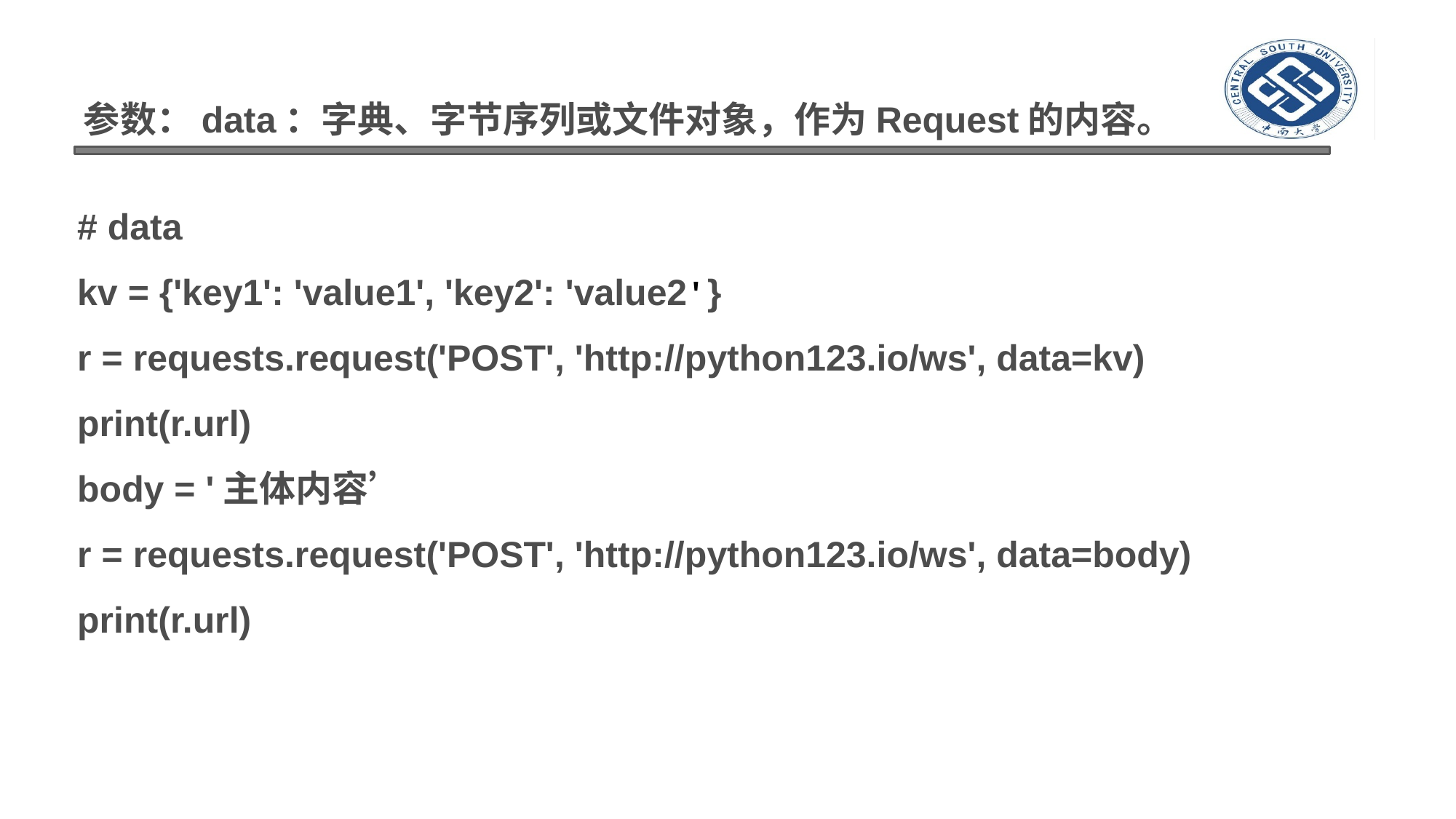

# 参数：data：字典、字节序列或文件对象，作为Request的内容。
# data
kv = {'key1': 'value1', 'key2': 'value2'}
r = requests.request('POST', 'http://python123.io/ws', data=kv)
print(r.url)
body = '主体内容’
r = requests.request('POST', 'http://python123.io/ws', data=body)
print(r.url)